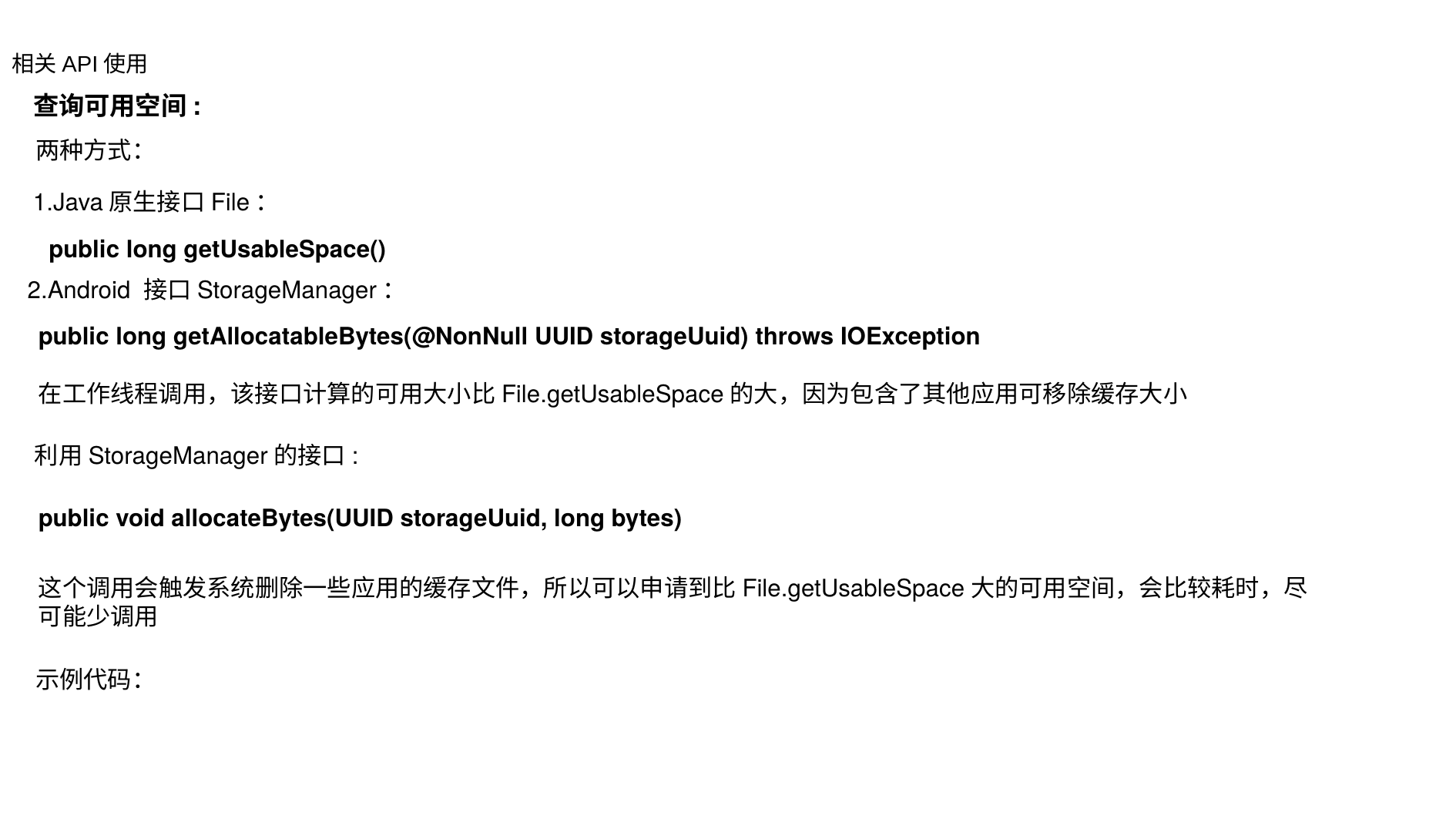

相关API使用
查询可用空间:
两种方式：
1.Java原生接口File：
public long getUsableSpace()
2.Android 接口StorageManager：
public long getAllocatableBytes(@NonNull UUID storageUuid) throws IOException

在工作线程调用，该接口计算的可用大小比File.getUsableSpace的大，因为包含了其他应用可移除缓存大小

利用StorageManager的接口:
public void allocateBytes(UUID storageUuid, long bytes)
这个调用会触发系统删除一些应用的缓存文件，所以可以申请到比File.getUsableSpace大的可用空间，会比较耗时，尽可能少调用
示例代码：
14